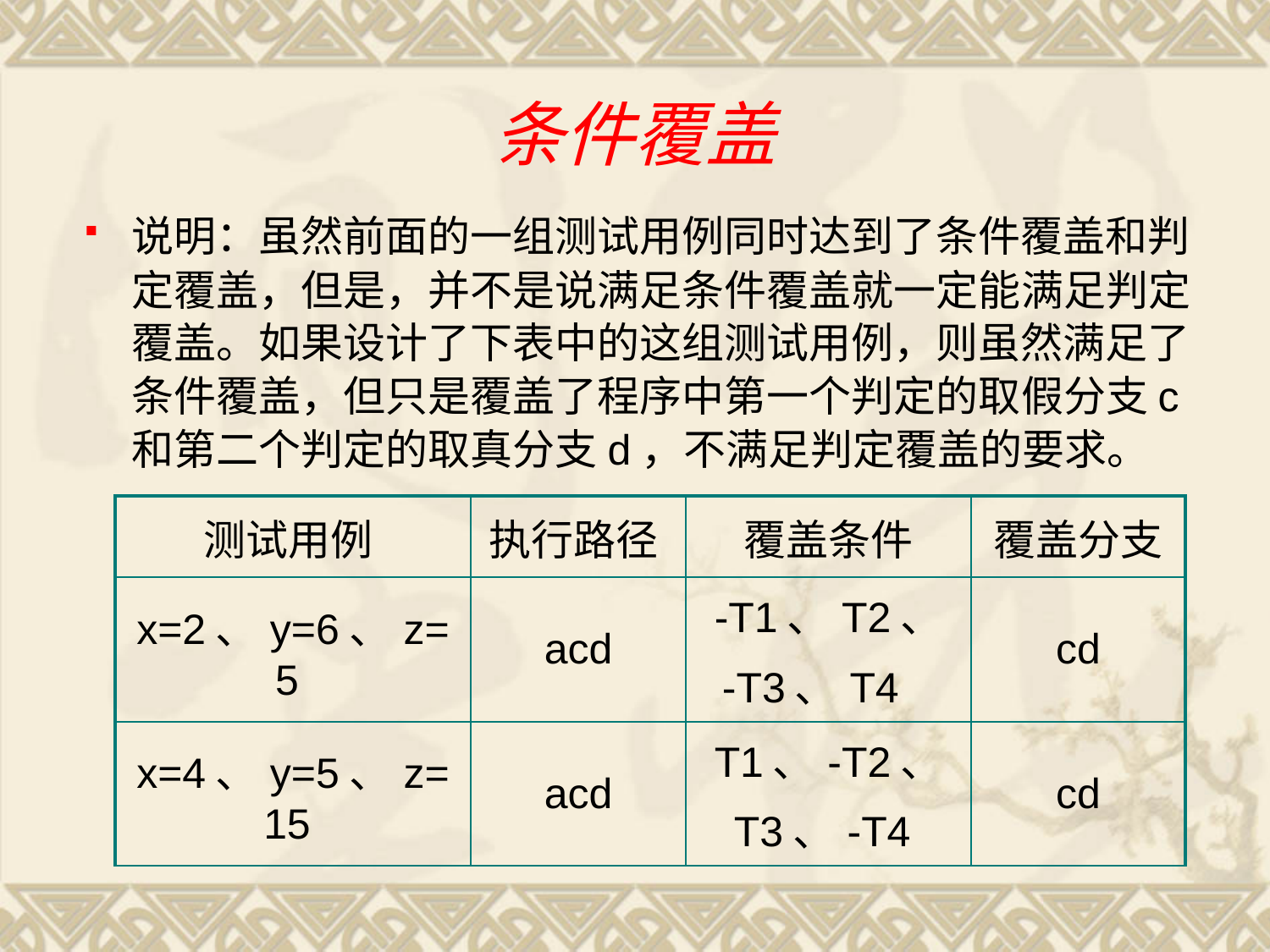

# 条件覆盖
说明：虽然前面的一组测试用例同时达到了条件覆盖和判定覆盖，但是，并不是说满足条件覆盖就一定能满足判定覆盖。如果设计了下表中的这组测试用例，则虽然满足了条件覆盖，但只是覆盖了程序中第一个判定的取假分支c 和第二个判定的取真分支d，不满足判定覆盖的要求。
| 测试用例 | 执行路径 | 覆盖条件 | 覆盖分支 |
| --- | --- | --- | --- |
| x=2、y=6、z=5 | acd | -T1、T2、 -T3、T4 | cd |
| x=4、y=5、z=15 | acd | T1、-T2、 T3、-T4 | cd |